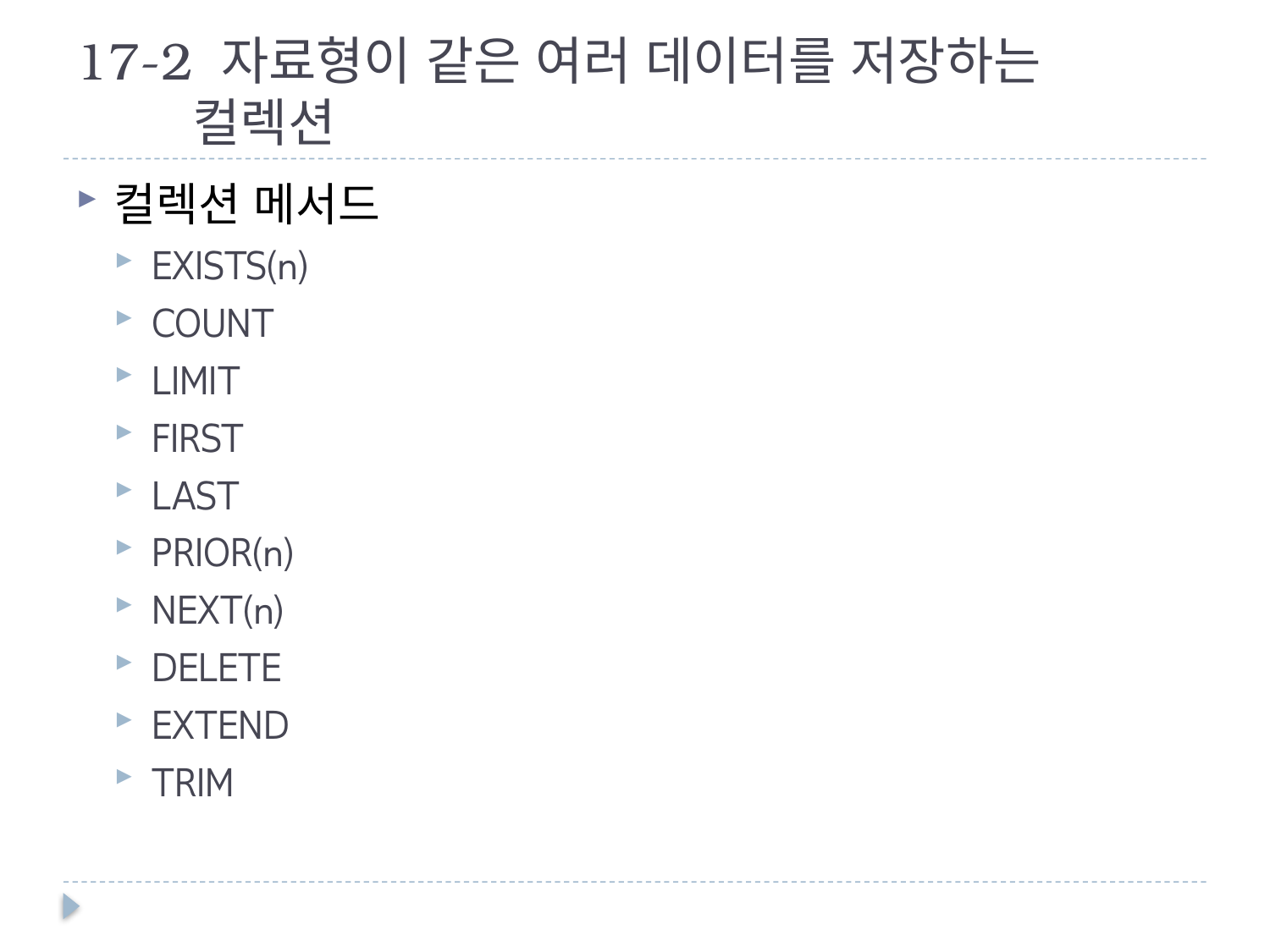

# 17-2 자료형이 같은 여러 데이터를 저장하는 컬렉션
컬렉션 메서드
EXISTS(n)
COUNT
LIMIT
FIRST
LAST
PRIOR(n)
NEXT(n)
DELETE
EXTEND
TRIM